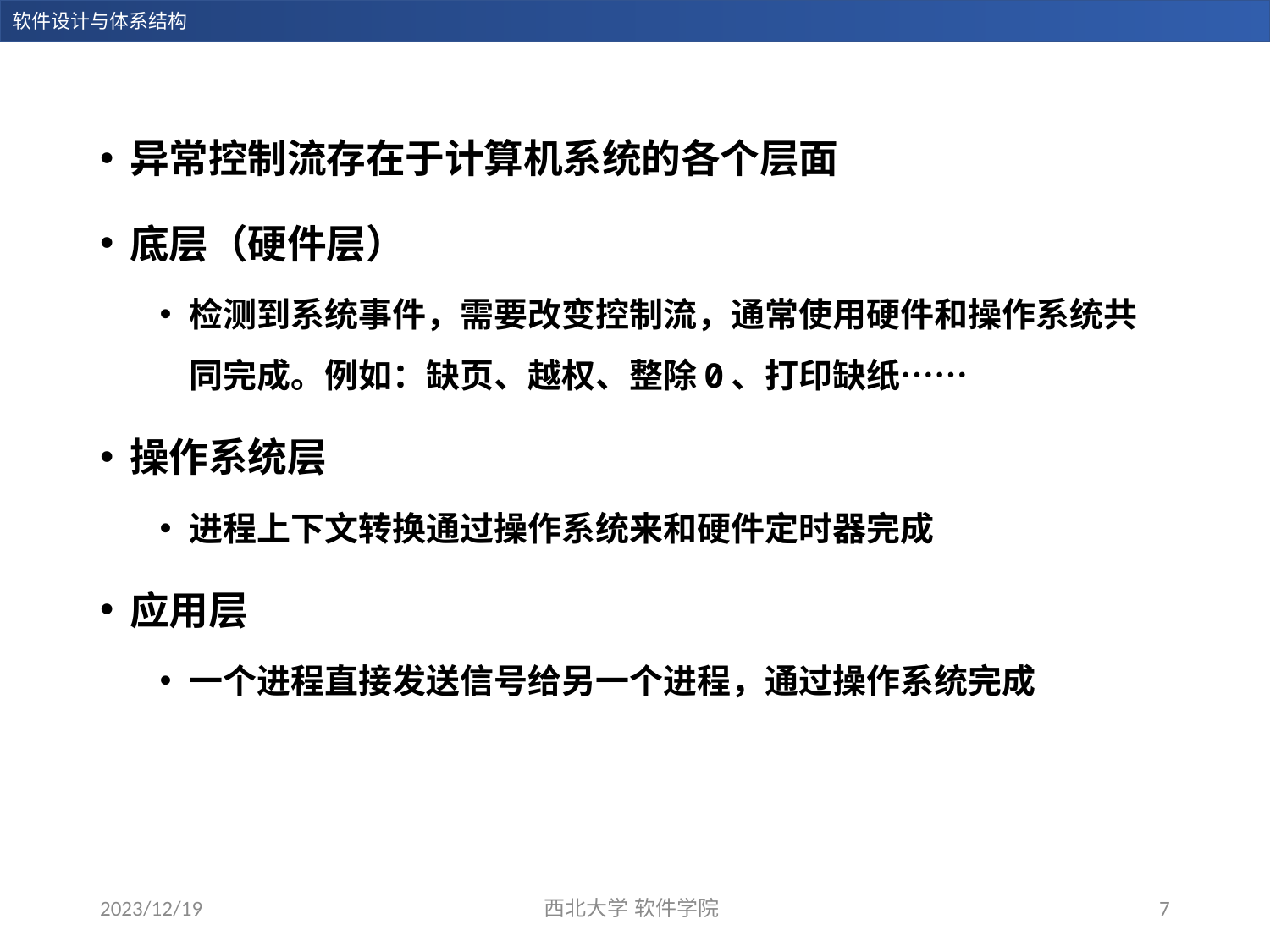

异常控制流存在于计算机系统的各个层面
底层（硬件层）
检测到系统事件，需要改变控制流，通常使用硬件和操作系统共同完成。例如：缺页、越权、整除0、打印缺纸……
操作系统层
进程上下文转换通过操作系统来和硬件定时器完成
应用层
一个进程直接发送信号给另一个进程，通过操作系统完成

2023/12/19
西北大学 软件学院
7